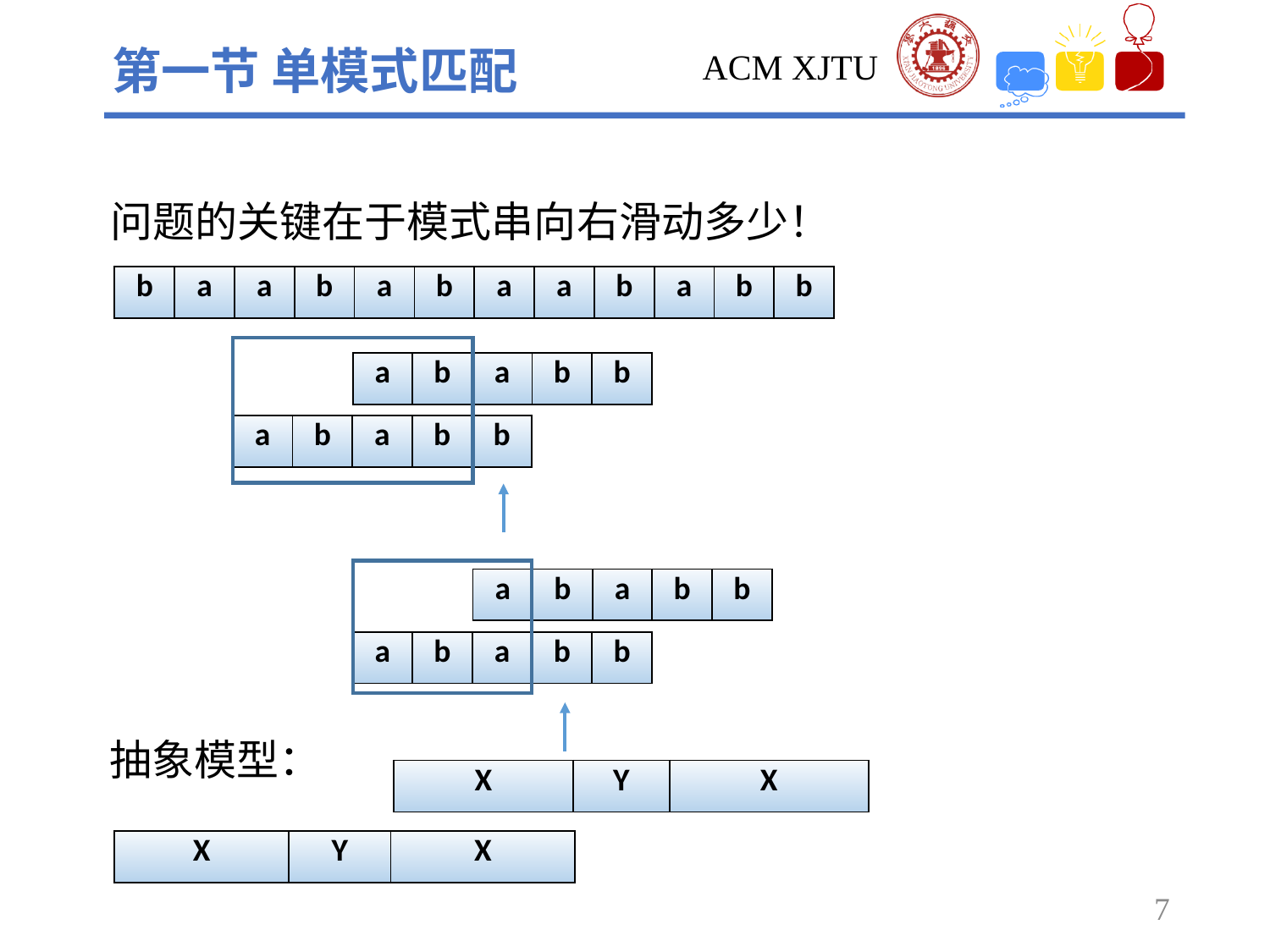

第一节 单模式匹配
问题的关键在于模式串向右滑动多少！
| b | a | a | b | a | b | a | a | b | a | b | b |
| --- | --- | --- | --- | --- | --- | --- | --- | --- | --- | --- | --- |

| a | b | a | b | b |
| --- | --- | --- | --- | --- |
| a | b | a | b | b |
| --- | --- | --- | --- | --- |

| a | b | a | b | b |
| --- | --- | --- | --- | --- |
| a | b | a | b | b |
| --- | --- | --- | --- | --- |
抽象模型：
| X | Y | X |
| --- | --- | --- |
| X | Y | X |
| --- | --- | --- |
7